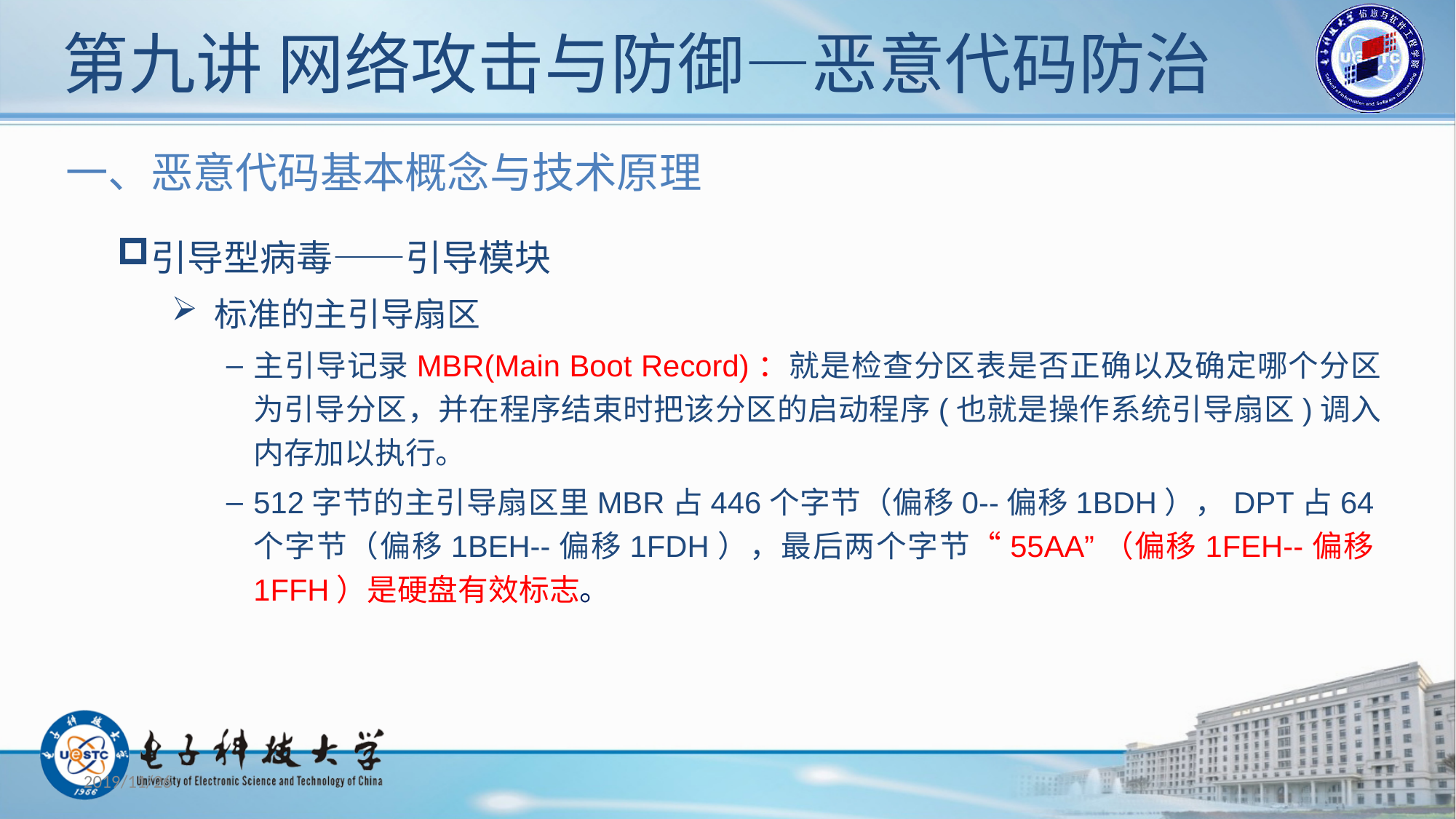

# 第九讲 网络攻击与防御—恶意代码防治
一、恶意代码基本概念与技术原理
引导型病毒——引导模块
 标准的主引导扇区
主引导记录MBR(Main Boot Record)：就是检查分区表是否正确以及确定哪个分区为引导分区，并在程序结束时把该分区的启动程序(也就是操作系统引导扇区)调入内存加以执行。
512字节的主引导扇区里MBR占446个字节（偏移0--偏移1BDH），DPT占64个字节（偏移1BEH--偏移1FDH），最后两个字节“55AA”（偏移1FEH--偏移1FFH）是硬盘有效标志。
2019/11/26